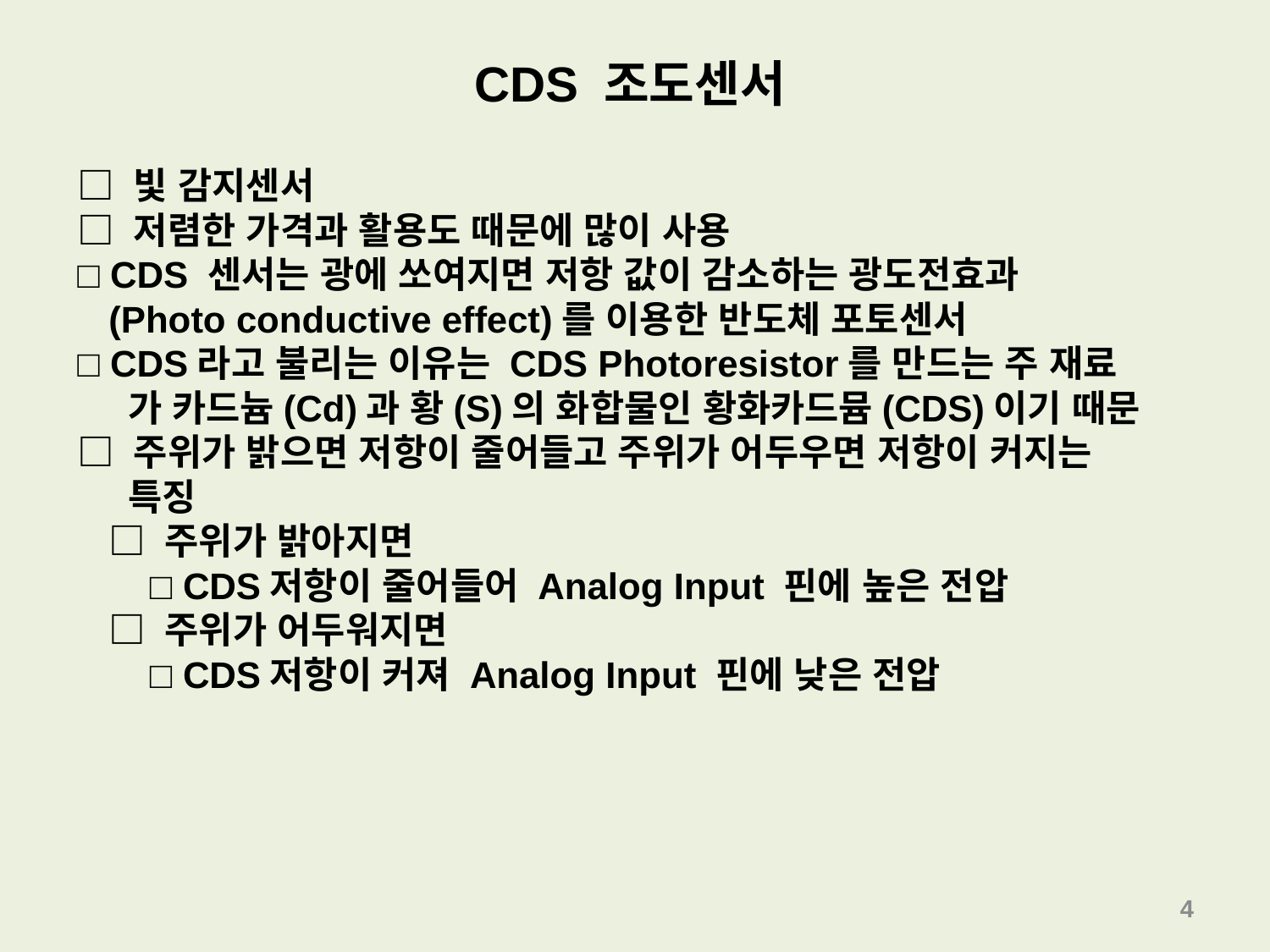

CDS 조도센서
□ 빛 감지센서
□ 저렴한 가격과 활용도 때문에 많이 사용
□ CDS 센서는 광에 쏘여지면 저항 값이 감소하는 광도전효과
   (Photo conductive effect)를 이용한 반도체 포토센서
□ CDS라고 불리는 이유는 CDS Photoresistor를 만드는 주 재료
    가 카드늄(Cd)과 황(S)의 화합물인 황화카드뮴(CDS)이기 때문
□ 주위가 밝으면 저항이 줄어들고 주위가 어두우면 저항이 커지는
    특징
   □ 주위가 밝아지면
       □ CDS저항이 줄어들어 Analog Input 핀에 높은 전압
   □ 주위가 어두워지면
       □ CDS저항이 커져 Analog Input 핀에 낮은 전압

4